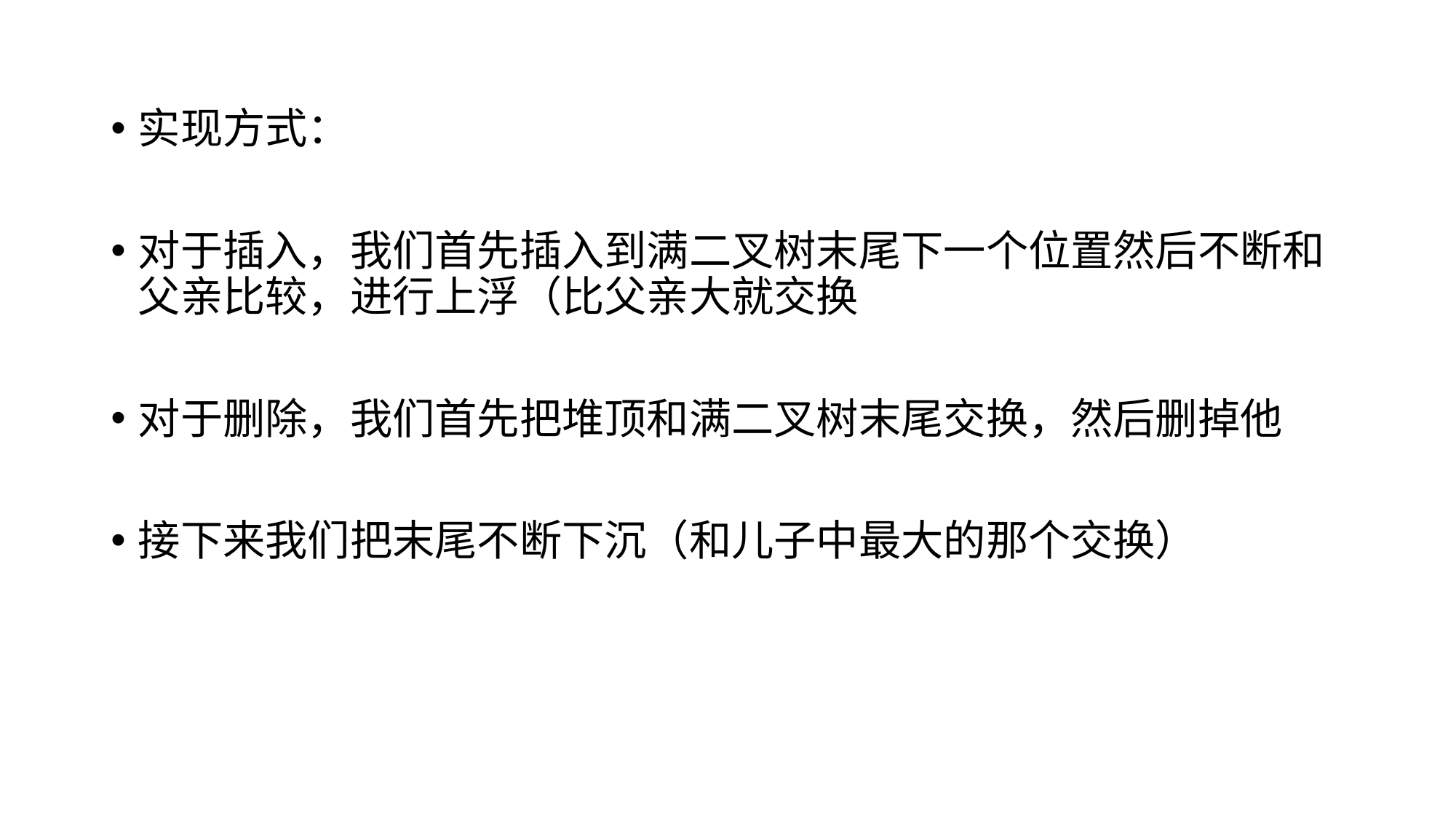

实现方式：

对于插入，我们首先插入到满二叉树末尾下一个位置然后不断和父亲比较，进行上浮（比父亲大就交换

对于删除，我们首先把堆顶和满二叉树末尾交换，然后删掉他

接下来我们把末尾不断下沉（和儿子中最大的那个交换）